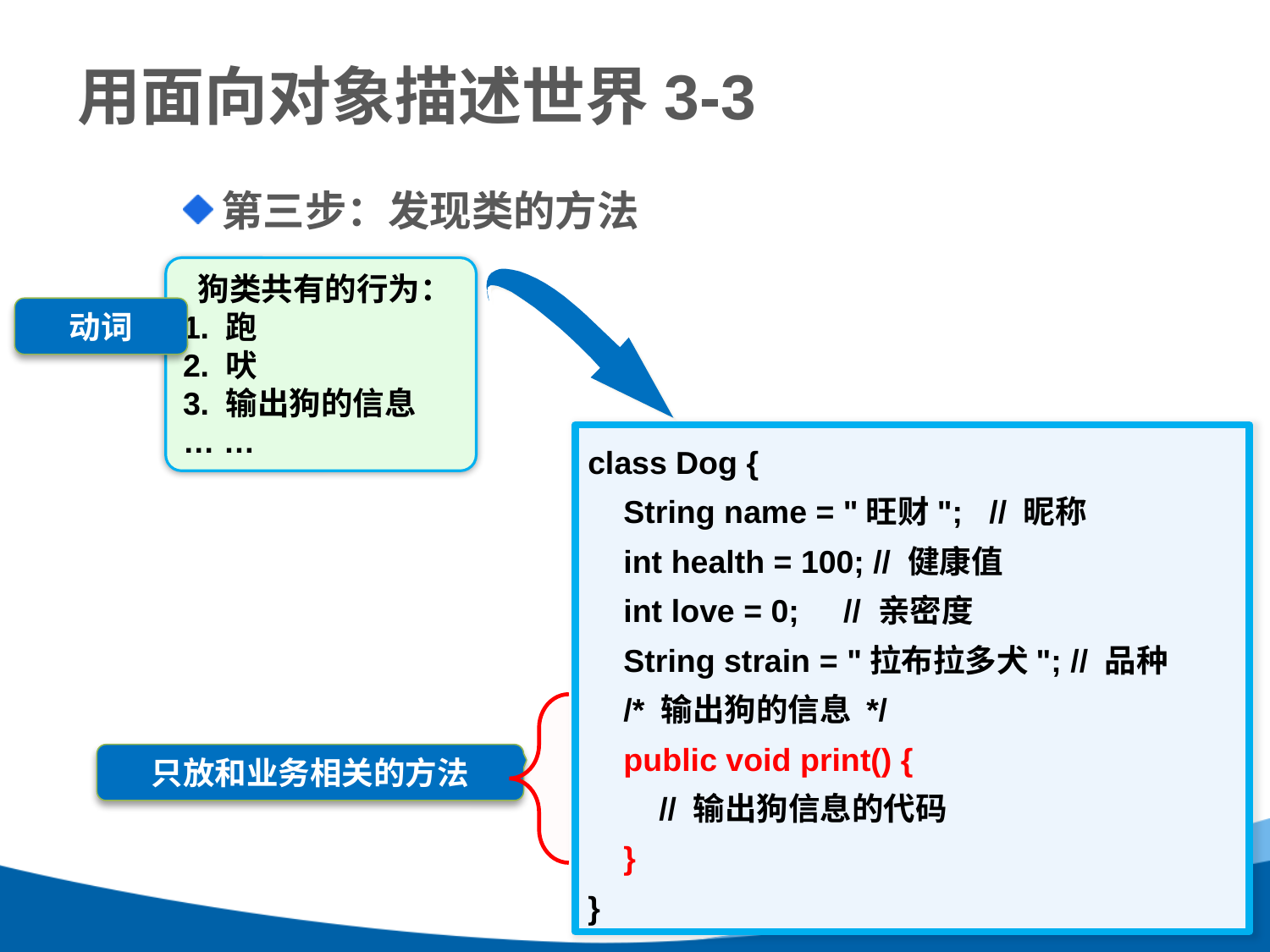

# 用面向对象描述世界3-3
第三步：发现类的方法
 狗类共有的行为：
1. 跑
2. 吠
3. 输出狗的信息
… …
动词

class Dog {
    String name = "旺财";   // 昵称
    int health = 100; // 健康值
    int love = 0;     // 亲密度
    String strain = "拉布拉多犬"; // 品种
    /* 输出狗的信息 */
    public void print() {
        // 输出狗信息的代码
    }
}

只放和业务相关的方法
10/46